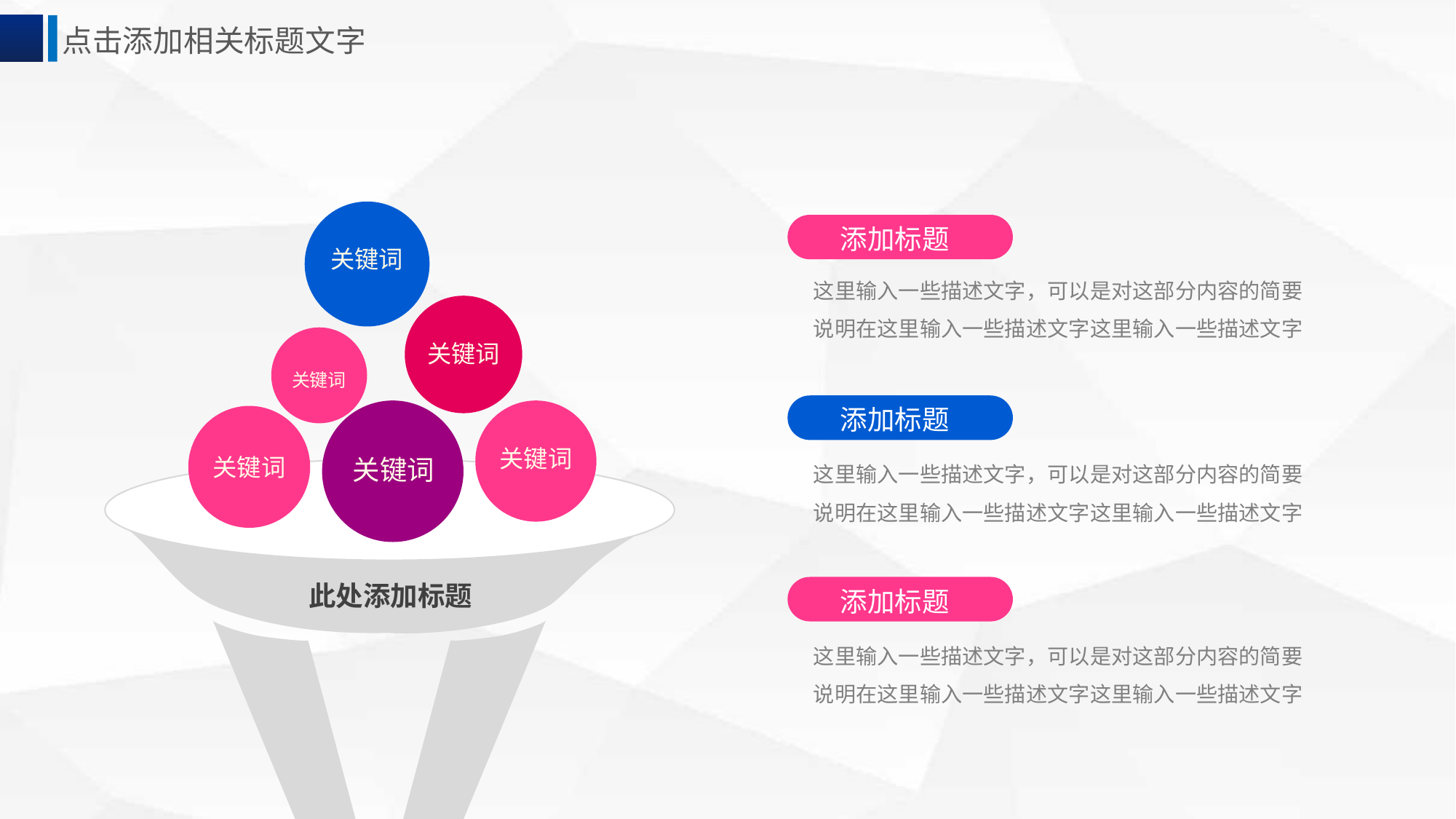

点击添加相关标题文字

添加标题
关键词
这里输入一些描述文字，可以是对这部分内容的简要说明在这里输入一些描述文字这里输入一些描述文字
关键词
关键词

添加标题
关键词
这里输入一些描述文字，可以是对这部分内容的简要说明在这里输入一些描述文字这里输入一些描述文字
关键词
关键词
此处添加标题

添加标题

这里输入一些描述文字，可以是对这部分内容的简要说明在这里输入一些描述文字这里输入一些描述文字